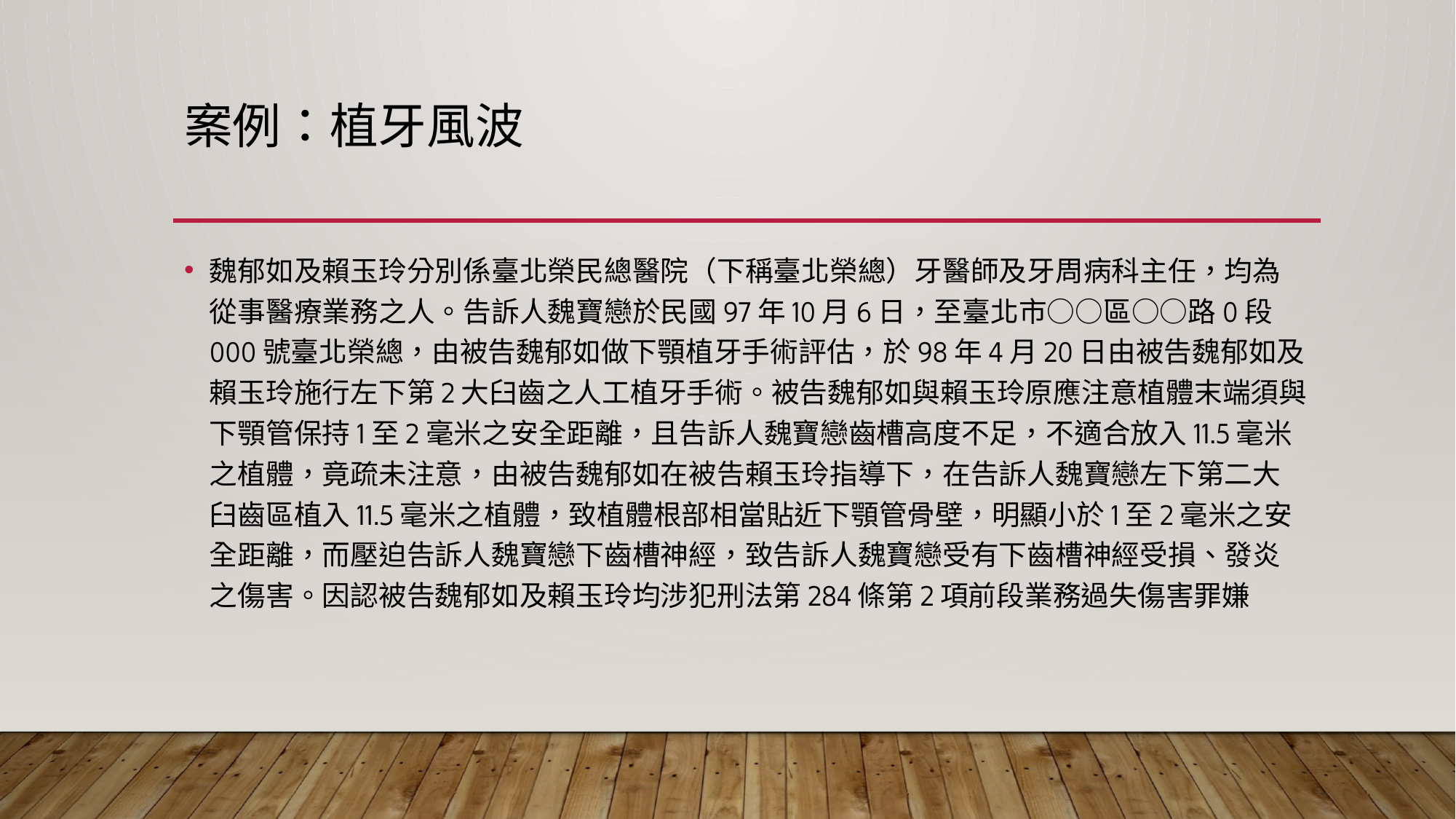

# 案例：植牙風波
魏郁如及賴玉玲分別係臺北榮民總醫院（下稱臺北榮總）牙醫師及牙周病科主任，均為從事醫療業務之人。告訴人魏寶戀於民國97年10月6日，至臺北市○○區○○路0段000號臺北榮總，由被告魏郁如做下顎植牙手術評估，於98年4月20日由被告魏郁如及賴玉玲施行左下第2大臼齒之人工植牙手術。被告魏郁如與賴玉玲原應注意植體末端須與下顎管保持1至2毫米之安全距離，且告訴人魏寶戀齒槽高度不足，不適合放入11.5毫米之植體，竟疏未注意，由被告魏郁如在被告賴玉玲指導下，在告訴人魏寶戀左下第二大臼齒區植入11.5毫米之植體，致植體根部相當貼近下顎管骨壁，明顯小於1至2毫米之安全距離，而壓迫告訴人魏寶戀下齒槽神經，致告訴人魏寶戀受有下齒槽神經受損、發炎之傷害。因認被告魏郁如及賴玉玲均涉犯刑法第284條第2項前段業務過失傷害罪嫌